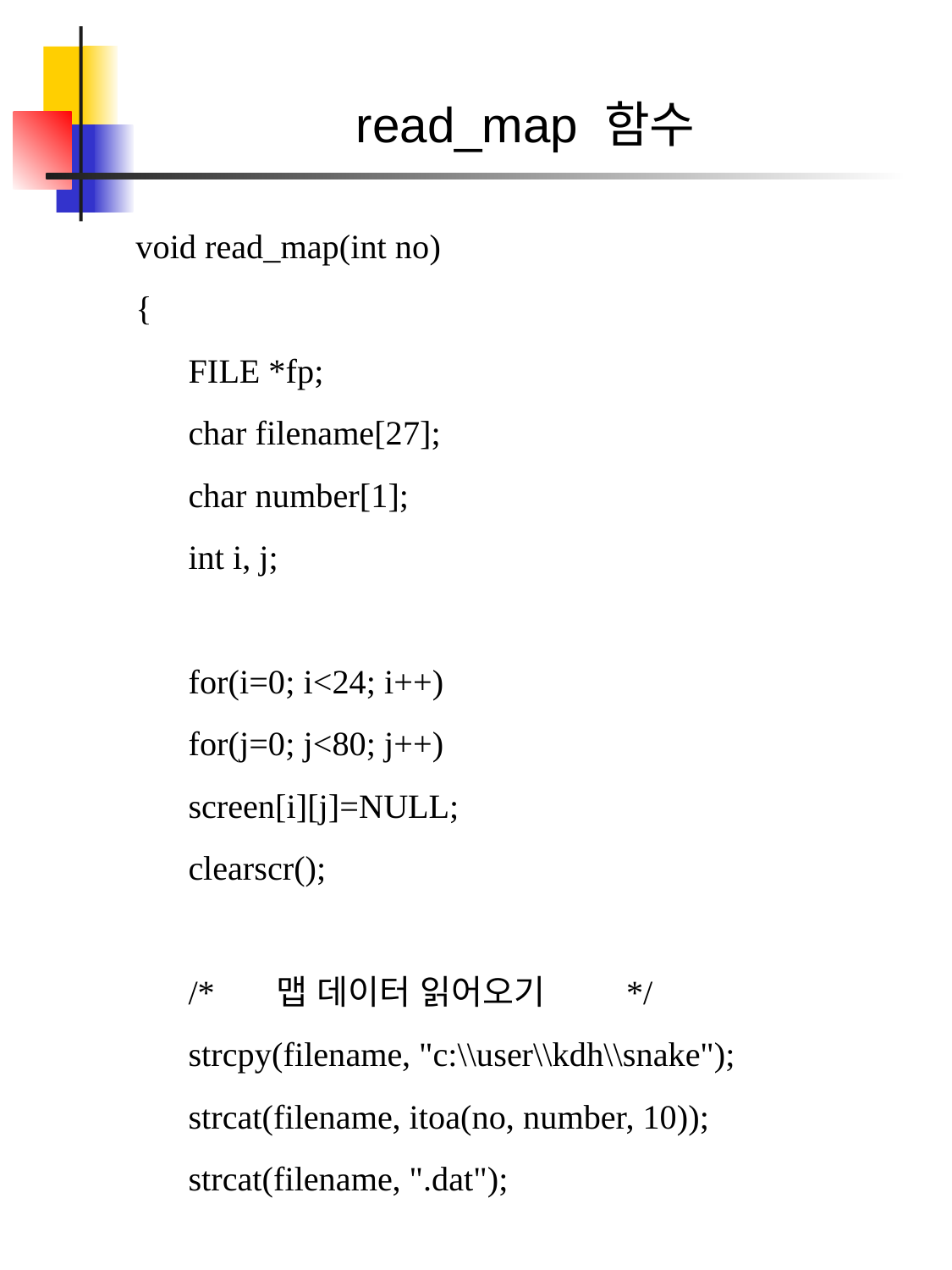

# read_map 함수
void read_map(int no)
{
	FILE *fp;
	char filename[27];
	char number[1];
	int i, j;

	for(i=0; i<24; i++)
		for(j=0; j<80; j++)
			screen[i][j]=NULL;
		clearscr();

		/*	맵 데이터 읽어오기	*/
		strcpy(filename, "c:\\user\\kdh\\snake");
		strcat(filename, itoa(no, number, 10));
		strcat(filename, ".dat");